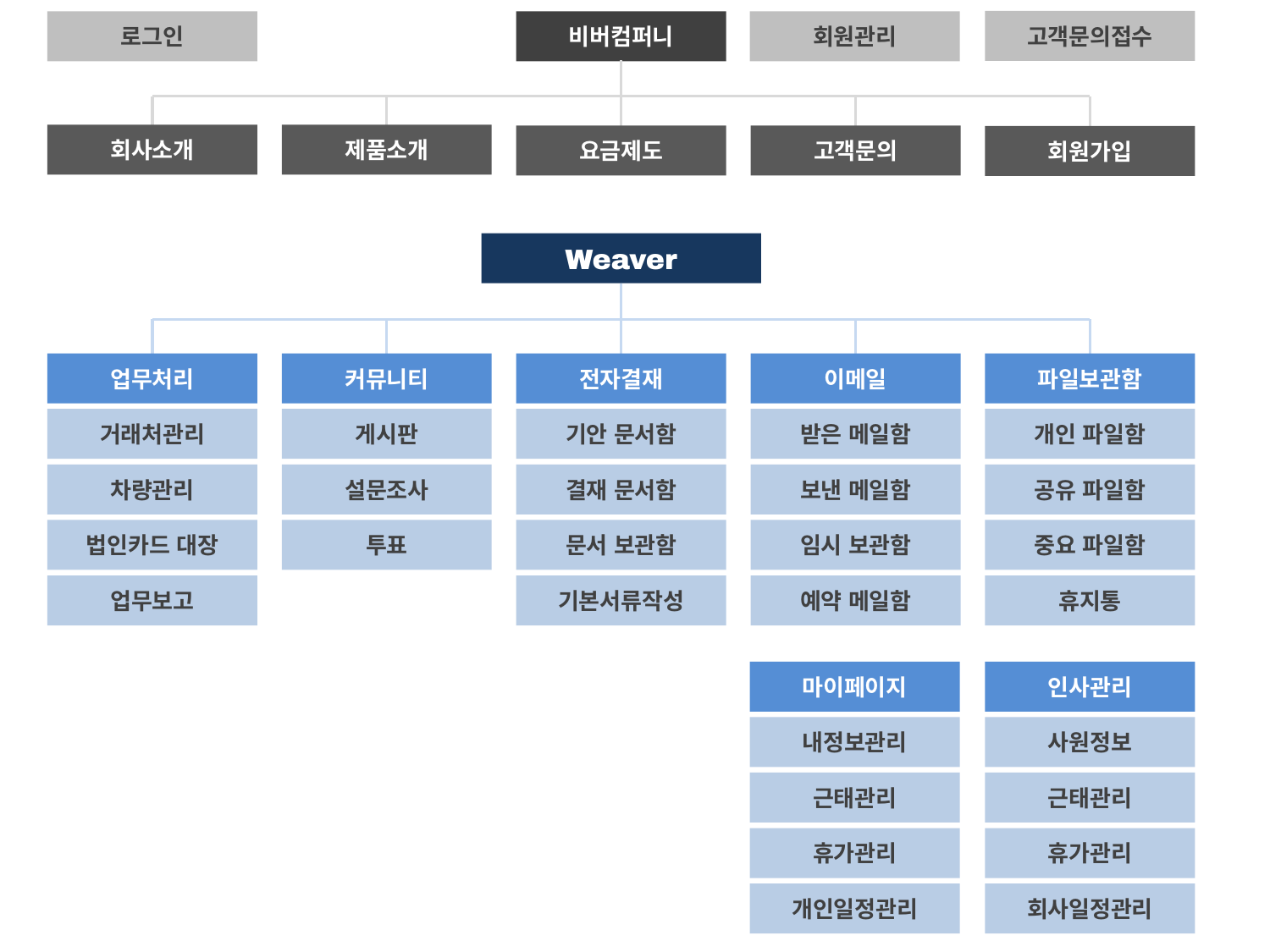

고객문의접수
로그인
비버컴퍼니
회원관리
회사소개
제품소개
요금제도
고객문의
회원가입
Weaver
업무처리
커뮤니티
전자결재
이메일
파일보관함
거래처관리
게시판
기안 문서함
받은 메일함
개인 파일함
차량관리
설문조사
결재 문서함
보낸 메일함
공유 파일함
법인카드 대장
투표
문서 보관함
임시 보관함
중요 파일함
업무보고
기본서류작성
예약 메일함
휴지통
마이페이지
인사관리
내정보관리
사원정보
근태관리
근태관리
휴가관리
휴가관리
개인일정관리
회사일정관리